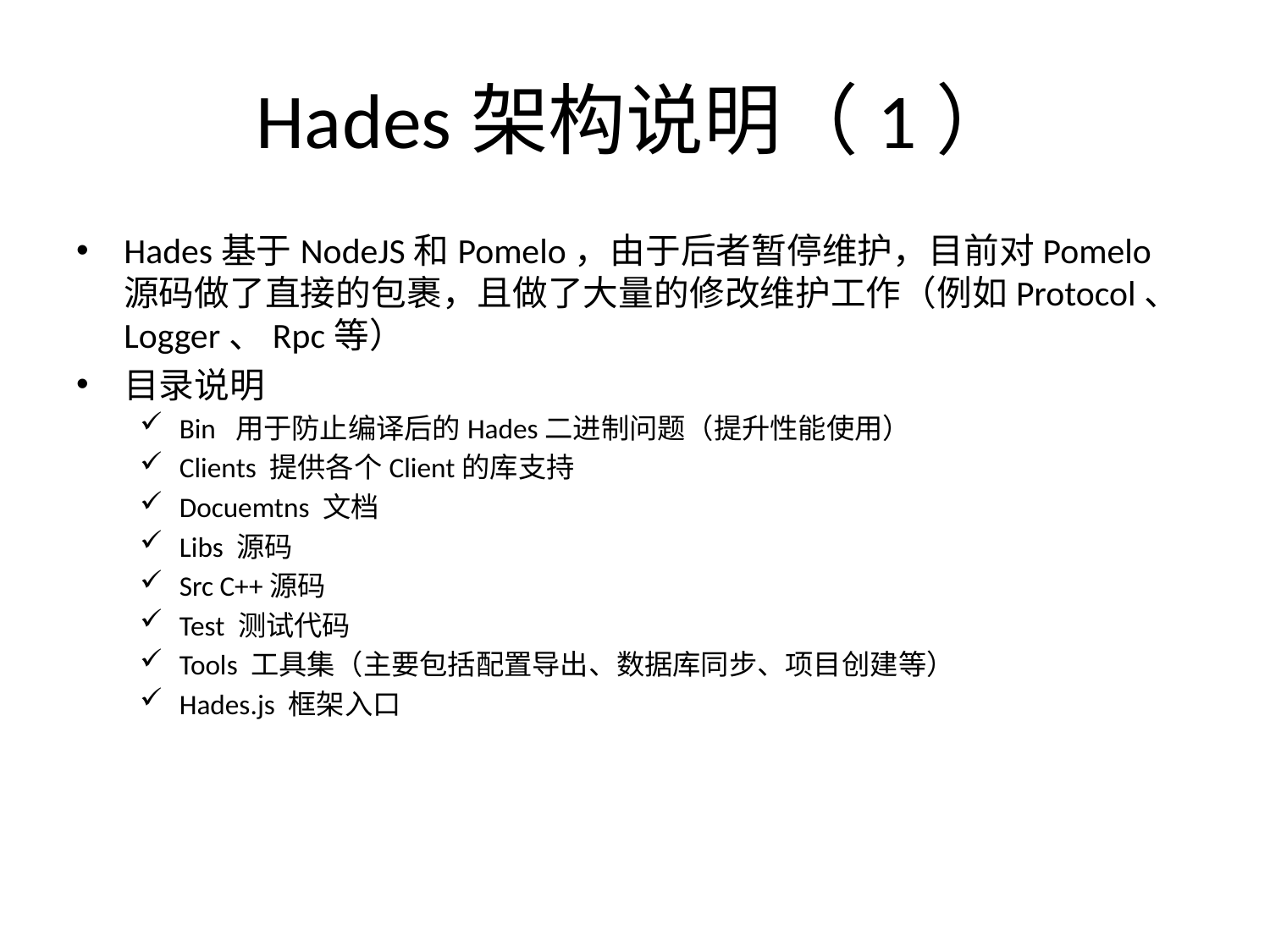

# Hades架构说明（1）
Hades基于NodeJS和Pomelo，由于后者暂停维护，目前对Pomelo源码做了直接的包裹，且做了大量的修改维护工作（例如Protocol、Logger、Rpc等）
目录说明
Bin  用于防止编译后的Hades二进制问题（提升性能使用）
Clients 提供各个Client的库支持
Docuemtns 文档
Libs 源码
Src C++源码
Test 测试代码
Tools 工具集（主要包括配置导出、数据库同步、项目创建等）
Hades.js 框架入口